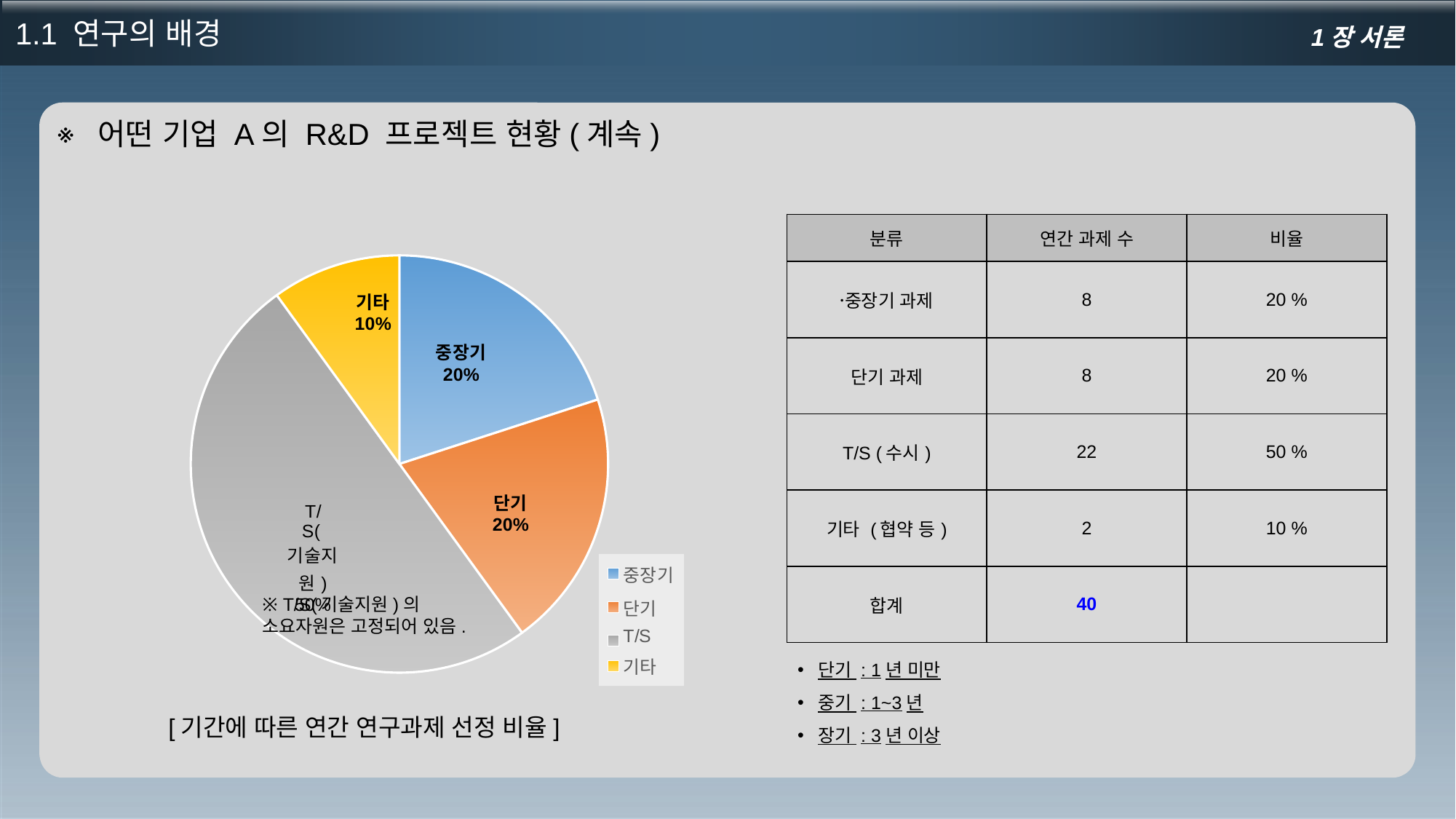

1.1 연구의 배경
1장 서론
어떤 기업 A의 R&D 프로젝트 현황(계속)

### Chart

| Category | R&D 비율 |
|---|---|
| 중장기 | 2.0 |
| 단기 | 2.0 |
| T/S | 5.0 |
| 기타 | 1.0 |
| 분류 | 연간 과제 수 | 비율 |
| --- | --- | --- |
| 중〮장기 과제 | 8 | 20 % |
| 단기 과제 | 8 | 20 % |
| T/S (수시) | 22 | 50 % |
| 기타 (협약 등) | 2 | 10 % |
| 합계 | 40 |  |
※ T/S(기술지원)의 소요자원은 고정되어 있음.
단기 : 1년 미만
중기 : 1~3년
장기 : 3년 이상
[기간에 따른 연간 연구과제 선정 비율]